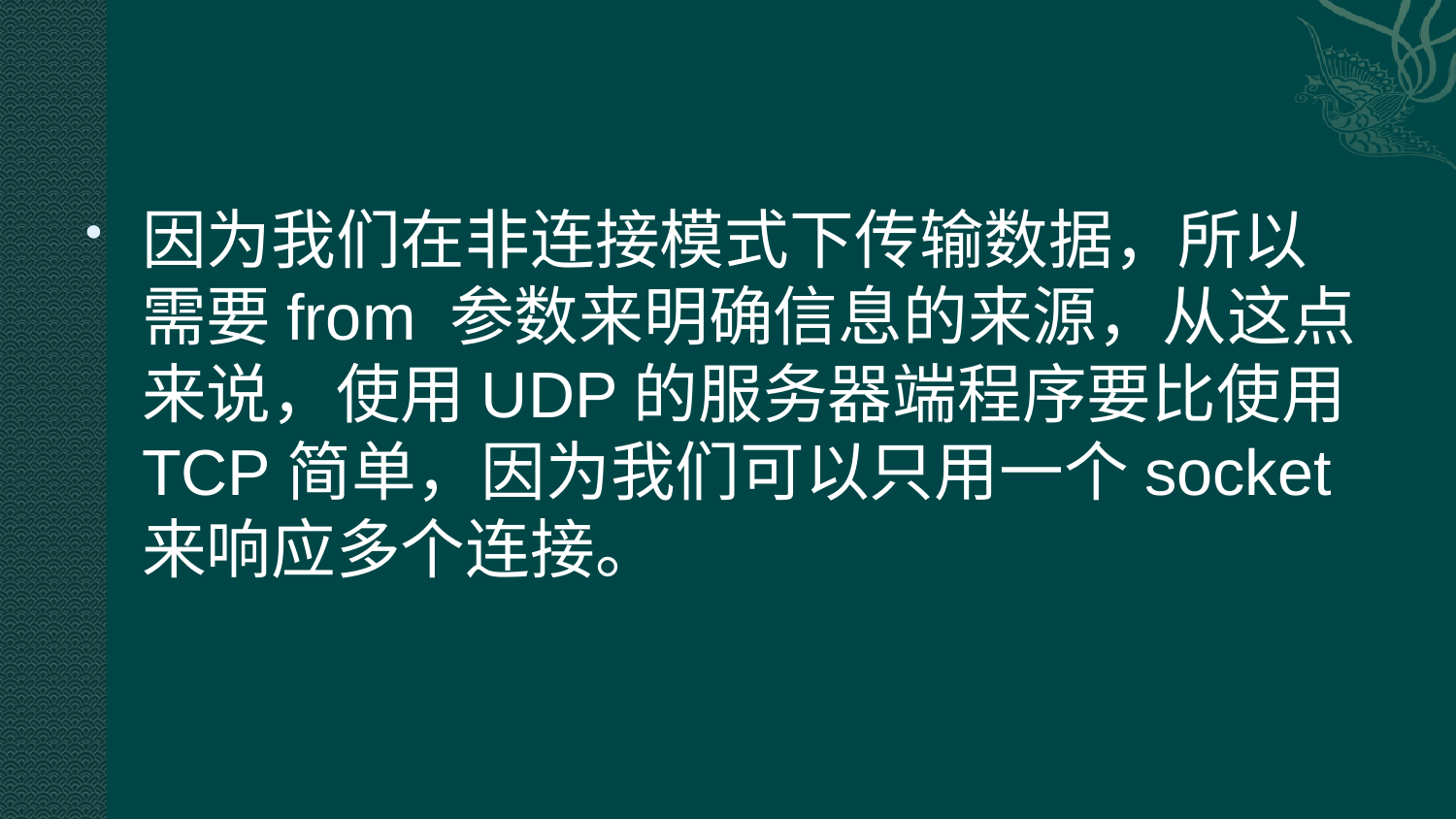

#
因为我们在非连接模式下传输数据，所以需要from 参数来明确信息的来源，从这点来说，使用UDP的服务器端程序要比使用TCP简单，因为我们可以只用一个socket来响应多个连接。